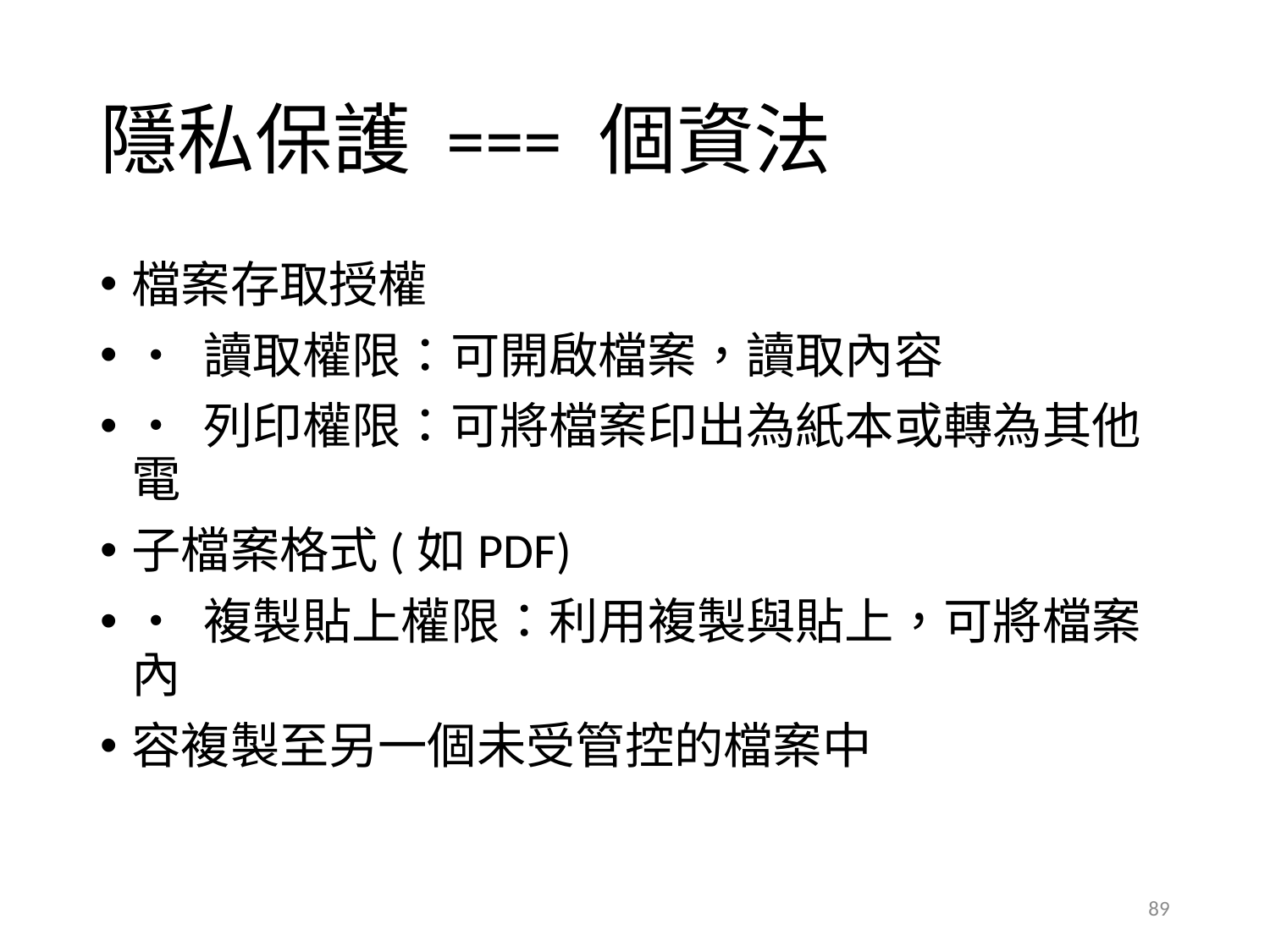

# 隱私保護 === 個資法
檔案存取授權
• 讀取權限：可開啟檔案，讀取內容
• 列印權限：可將檔案印出為紙本或轉為其他電
子檔案格式(如PDF)
• 複製貼上權限：利用複製與貼上，可將檔案內
容複製至另一個未受管控的檔案中
89